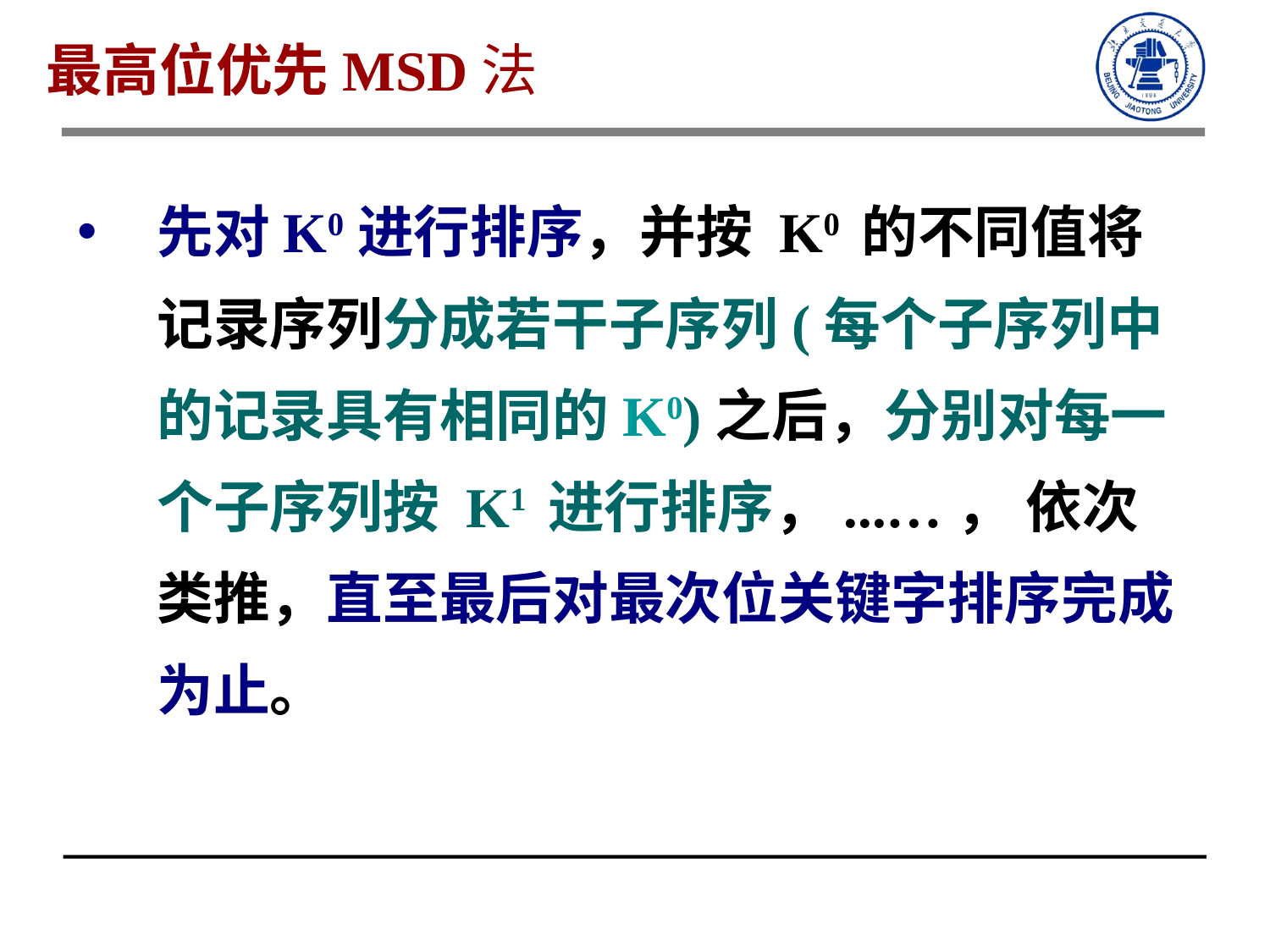

最高位优先MSD法
先对K0进行排序，并按 K0 的不同值将记录序列分成若干子序列(每个子序列中的记录具有相同的K0)之后，分别对每一个子序列按 K1 进行排序，...…， 依次类推，直至最后对最次位关键字排序完成为止。